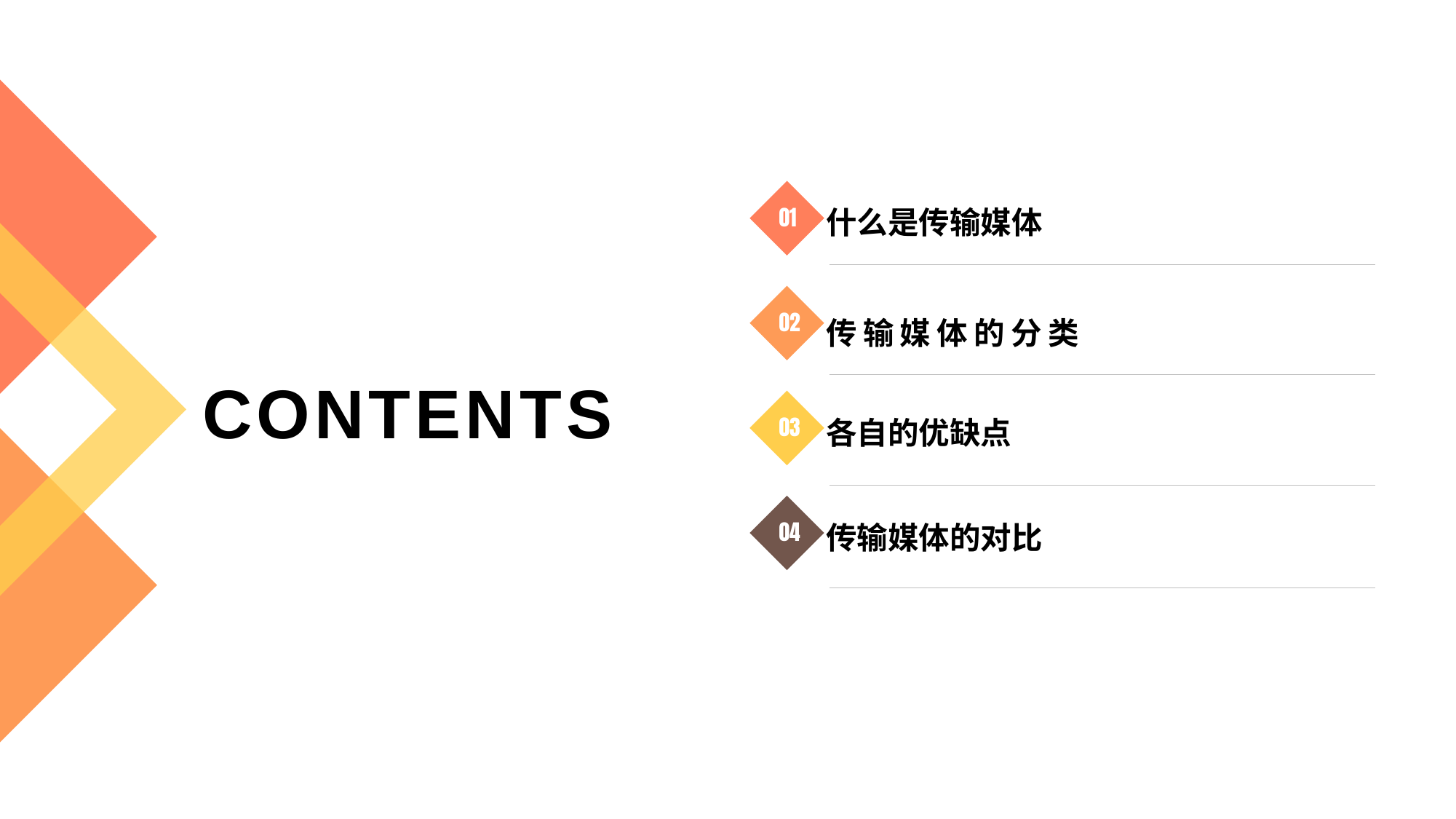

01
什么是传输媒体
02
传输媒体的分类
CONTENTS
03
各自的优缺点
04
传输媒体的对比